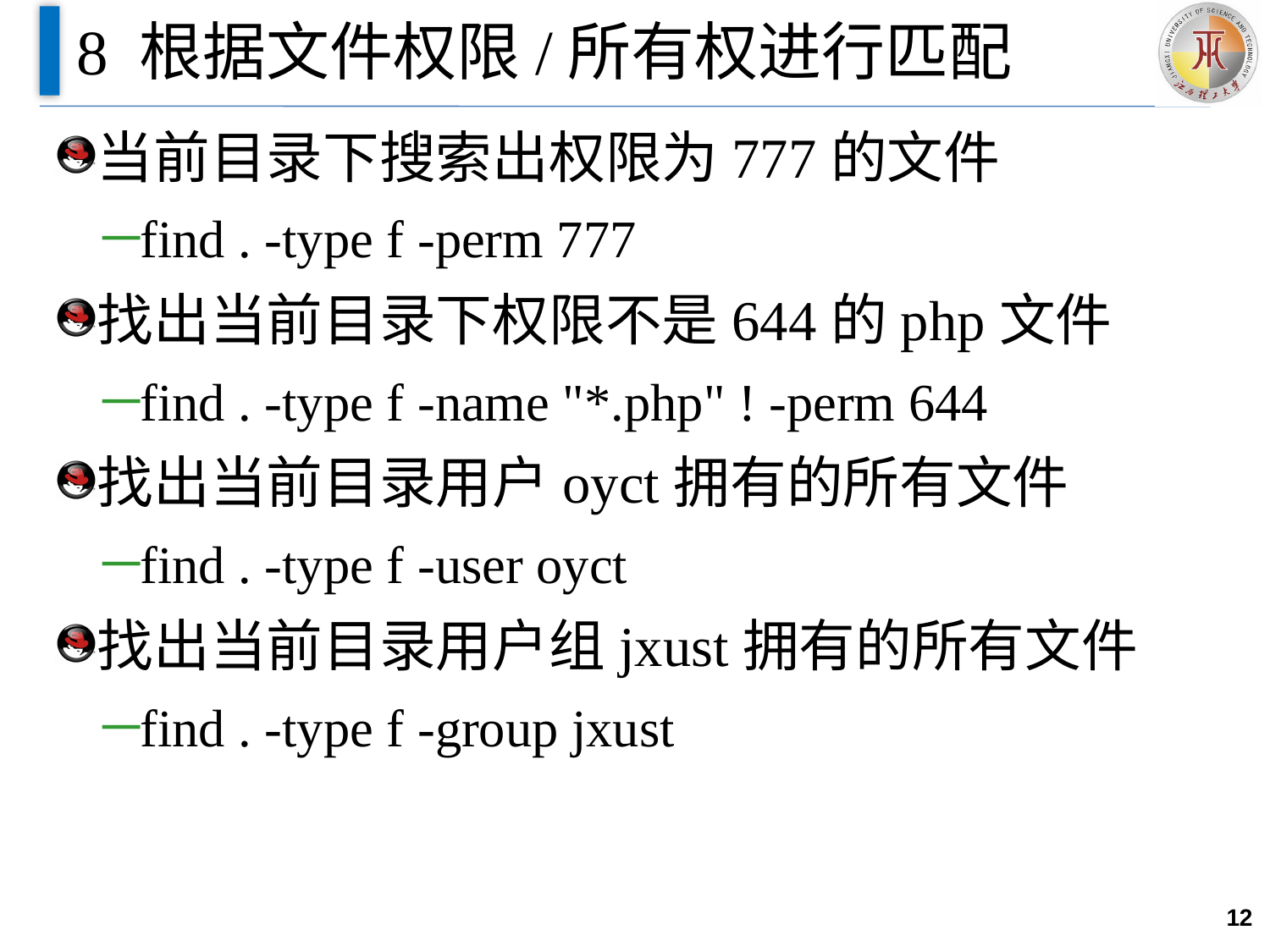

# 8 根据文件权限/所有权进行匹配
当前目录下搜索出权限为777的文件
find . -type f -perm 777
找出当前目录下权限不是644的php文件
find . -type f -name "*.php" ! -perm 644
找出当前目录用户oyct拥有的所有文件
find . -type f -user oyct
找出当前目录用户组jxust拥有的所有文件
find . -type f -group jxust
12